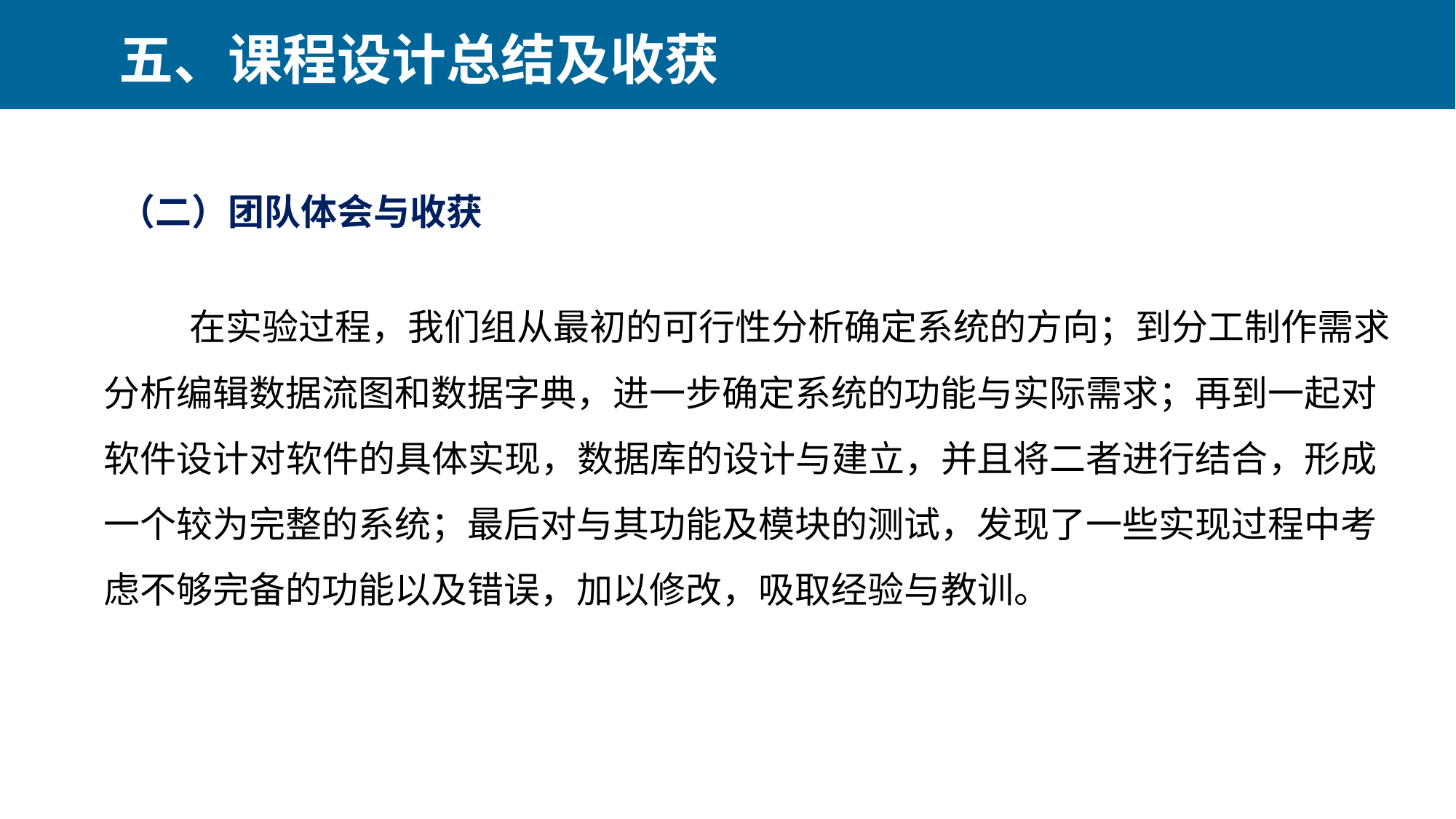

五、课程设计总结及收获
（二）团队体会与收获

        在实验过程，我们组从最初的可行性分析确定系统的方向；到分工制作需求分析编辑数据流图和数据字典，进一步确定系统的功能与实际需求；再到一起对软件设计对软件的具体实现，数据库的设计与建立，并且将二者进行结合，形成一个较为完整的系统；最后对与其功能及模块的测试，发现了一些实现过程中考虑不够完备的功能以及错误，加以修改，吸取经验与教训。